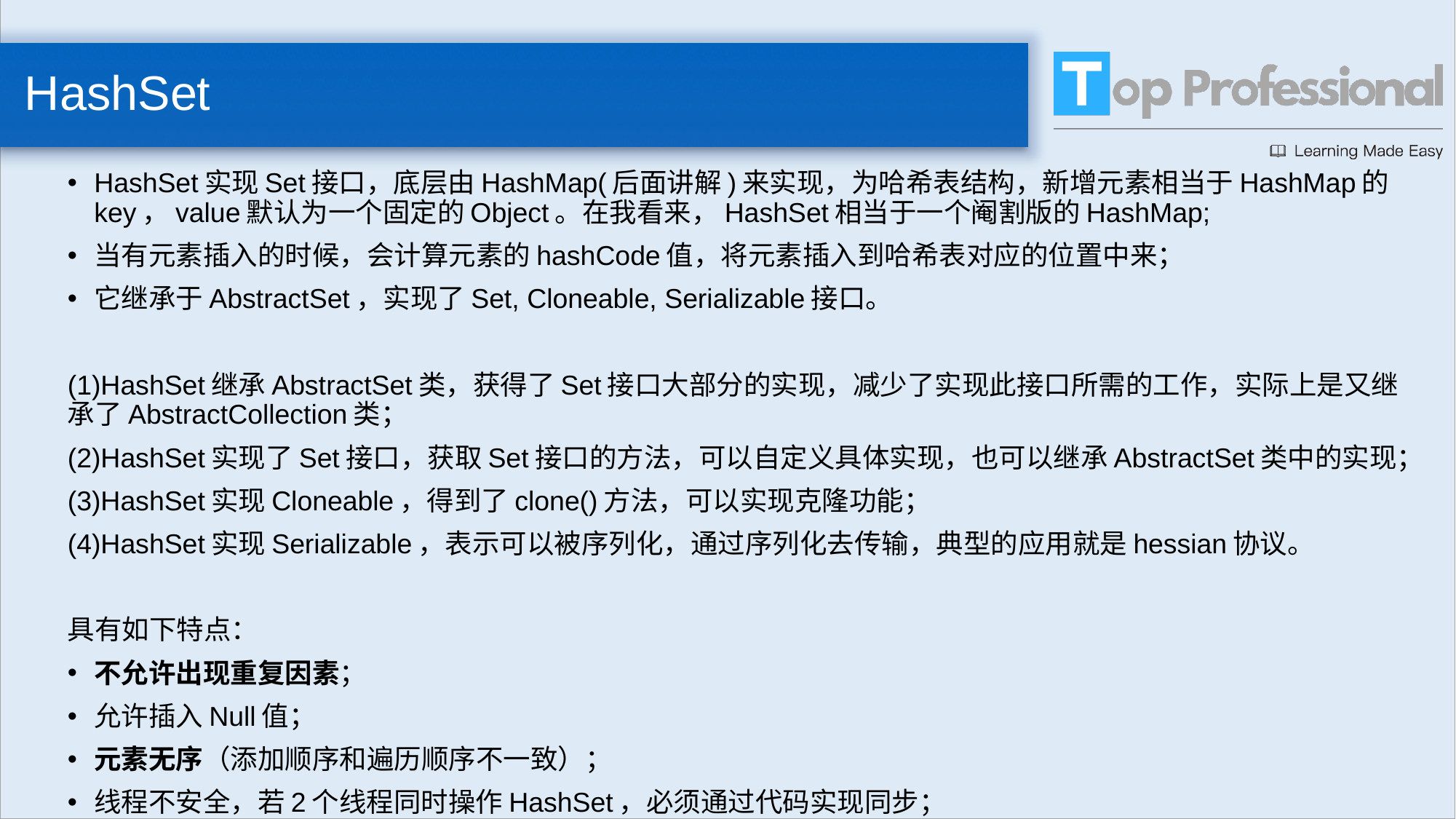

# HashSet
HashSet实现Set接口，底层由HashMap(后面讲解)来实现，为哈希表结构，新增元素相当于HashMap的key，value默认为一个固定的Object。在我看来，HashSet相当于一个阉割版的HashMap;
当有元素插入的时候，会计算元素的hashCode值，将元素插入到哈希表对应的位置中来；
它继承于AbstractSet，实现了Set, Cloneable, Serializable接口。

(1)HashSet继承AbstractSet类，获得了Set接口大部分的实现，减少了实现此接口所需的工作，实际上是又继承了AbstractCollection类；
(2)HashSet实现了Set接口，获取Set接口的方法，可以自定义具体实现，也可以继承AbstractSet类中的实现；
(3)HashSet实现Cloneable，得到了clone()方法，可以实现克隆功能；
(4)HashSet实现Serializable，表示可以被序列化，通过序列化去传输，典型的应用就是hessian协议。

具有如下特点：
不允许出现重复因素；
允许插入Null值；
元素无序（添加顺序和遍历顺序不一致）；
线程不安全，若2个线程同时操作HashSet，必须通过代码实现同步；